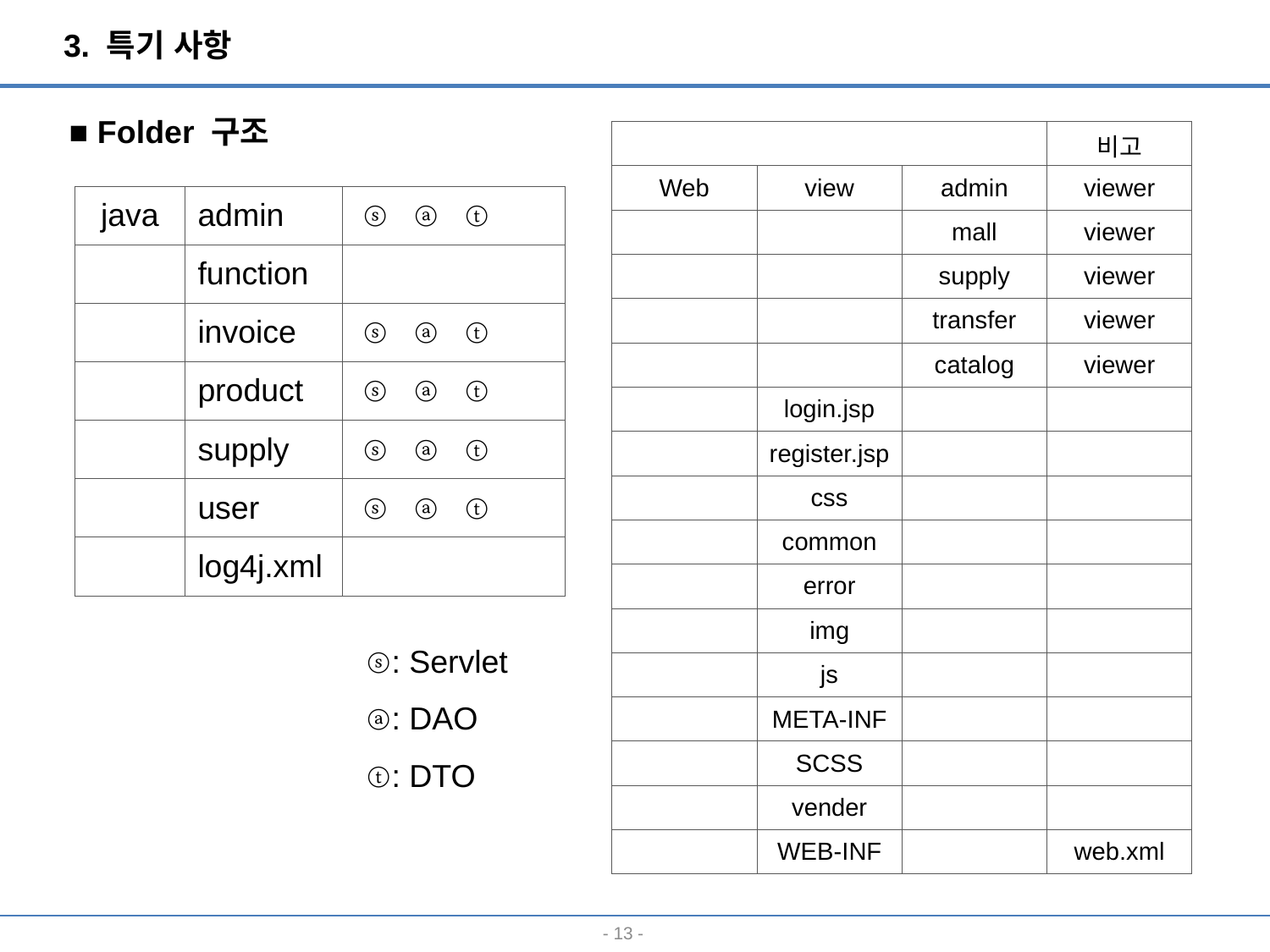

3. 특기 사항
■ Folder 구조
|  |  |  | 비고 |
| --- | --- | --- | --- |
| Web | view | admin | viewer |
|  |  | mall | viewer |
|  |  | supply | viewer |
|  |  | transfer | viewer |
|  |  | catalog | viewer |
|  | login.jsp |  |  |
|  | register.jsp |  |  |
|  | css |  |  |
|  | common |  |  |
|  | error |  |  |
|  | img |  |  |
|  | js |  |  |
|  | META-INF |  |  |
|  | SCSS |  |  |
|  | vender |  |  |
|  | WEB-INF |  | web.xml |
| java | admin | ⓢ ⓐ ⓣ |
| --- | --- | --- |
|  | function |  |
|  | invoice | ⓢ ⓐ ⓣ |
|  | product | ⓢ ⓐ ⓣ |
|  | supply | ⓢ ⓐ ⓣ |
|  | user | ⓢ ⓐ ⓣ |
|  | log4j.xml |  |
ⓢ: Servlet
ⓐ: DAO
ⓣ: DTO
- 13 -